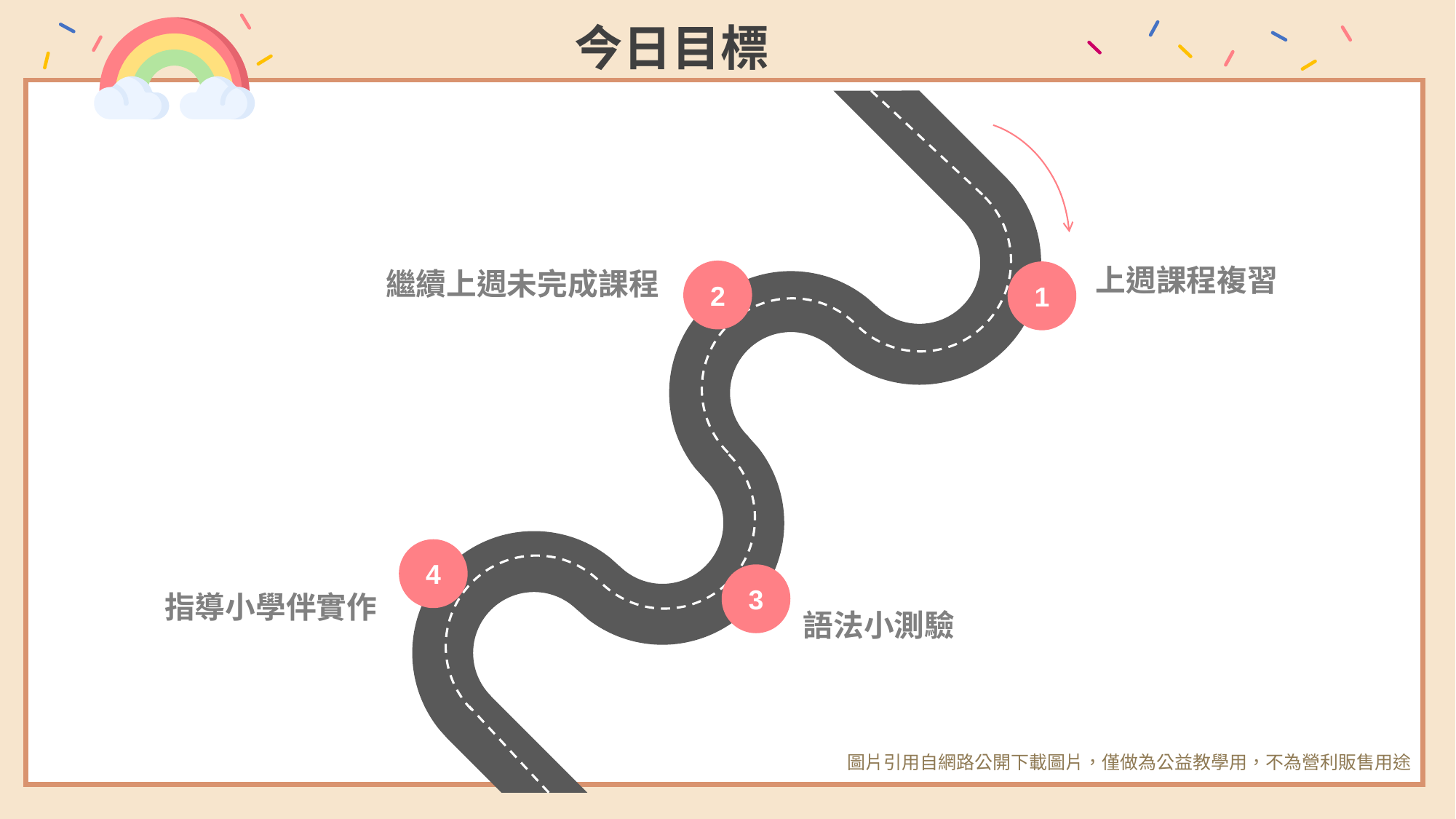

今日目標

上週課程複習
繼續上週未完成課程
2
1
4
指導小學伴實作
3
語法小測驗
圖片引用自網路公開下載圖片，僅做為公益教學用，不為營利販售用途